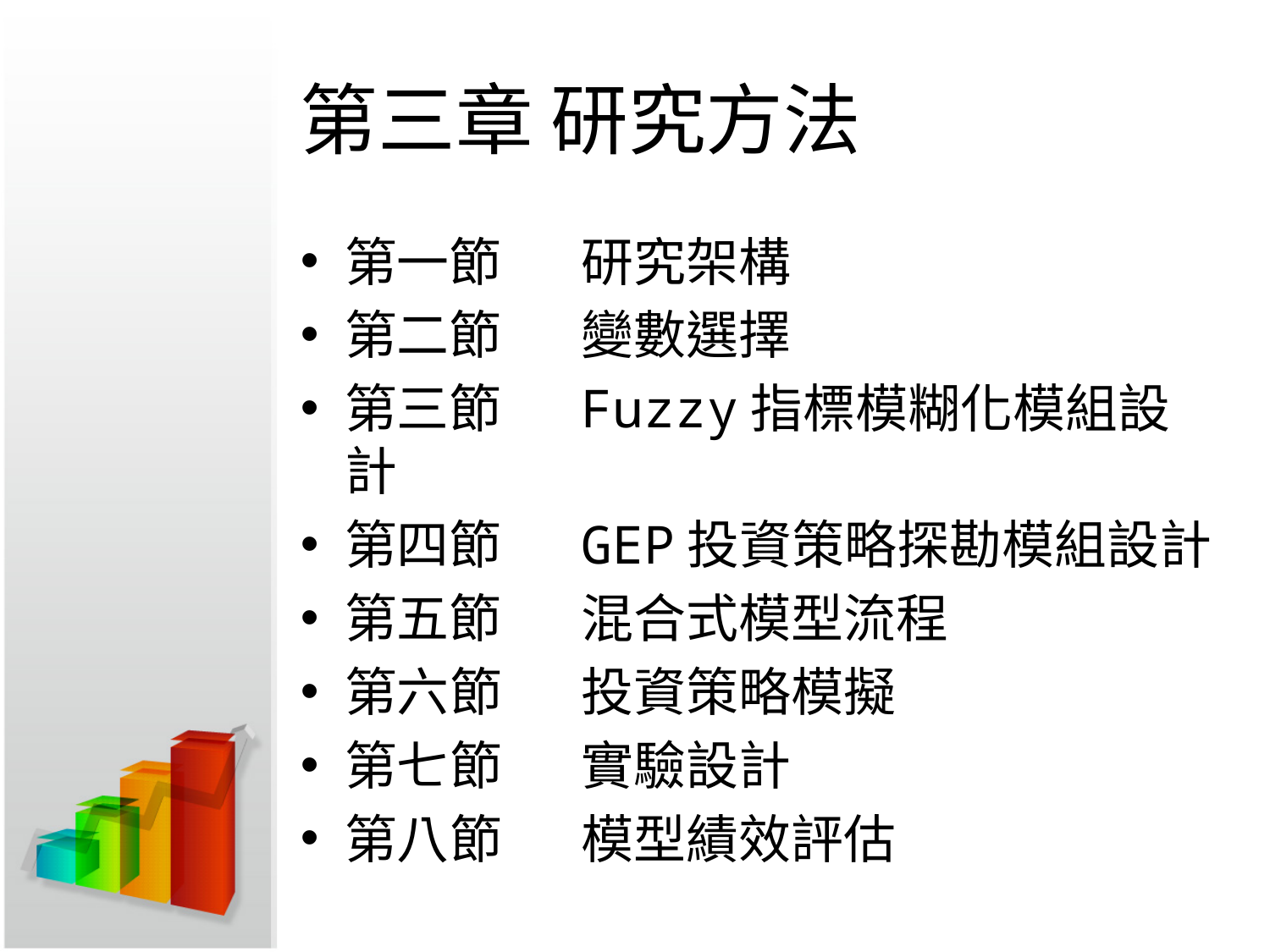

# 第三章 研究方法
第一節	研究架構
第二節	變數選擇
第三節	Fuzzy指標模糊化模組設計
第四節	GEP投資策略探勘模組設計
第五節	混合式模型流程
第六節	投資策略模擬
第七節	實驗設計
第八節	模型績效評估